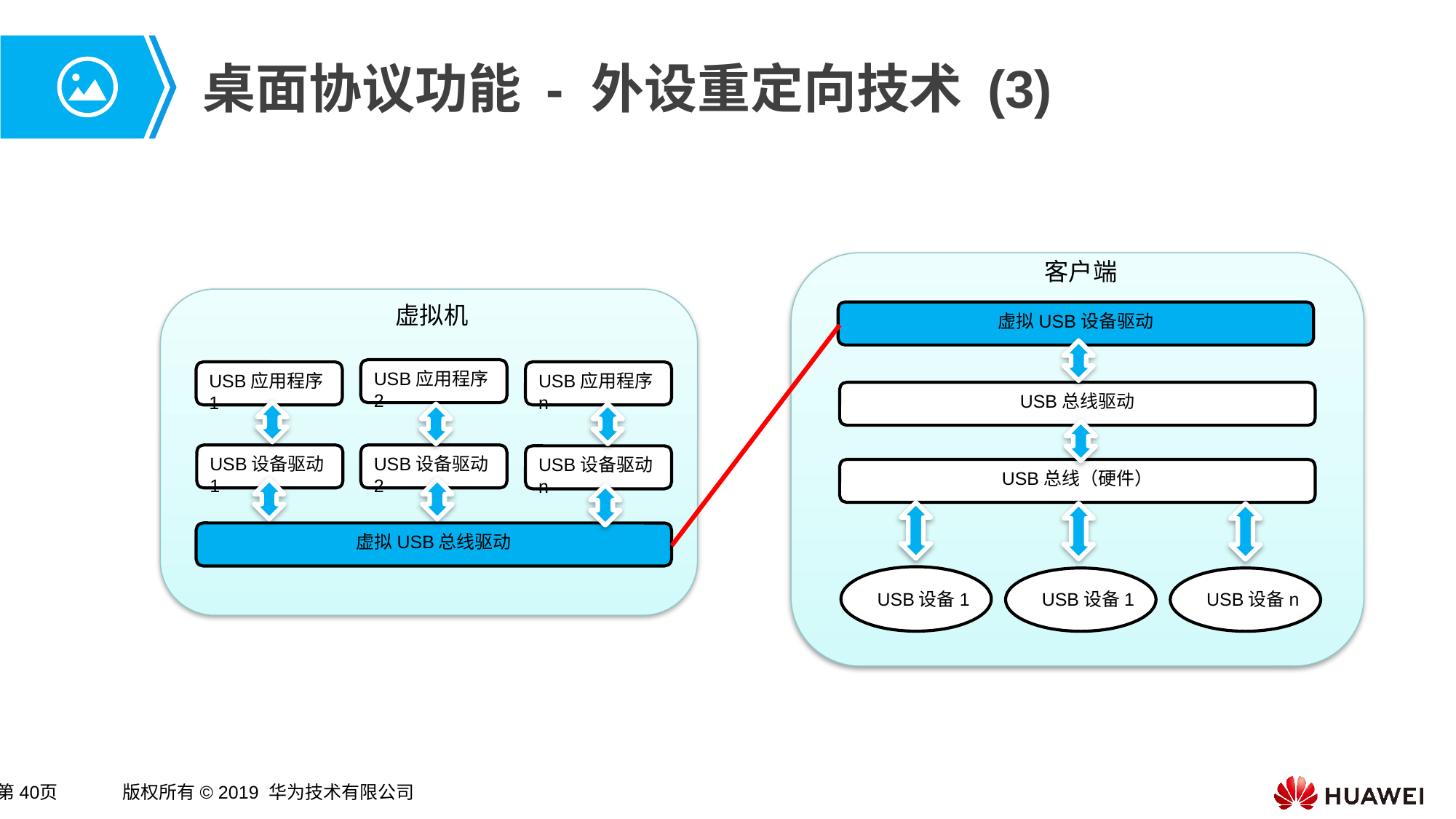

# 桌面协议功能 - 外设重定向技术 (3)
客户端

虚拟机
虚拟USB设备驱动

USB应用程序2
USB应用程序1
USB应用程序n
USB总线驱动

USB设备驱动1
USB设备驱动2
USB设备驱动n
USB总线（硬件）

虚拟USB总线驱动

USB设备1
USB设备1
USB设备n